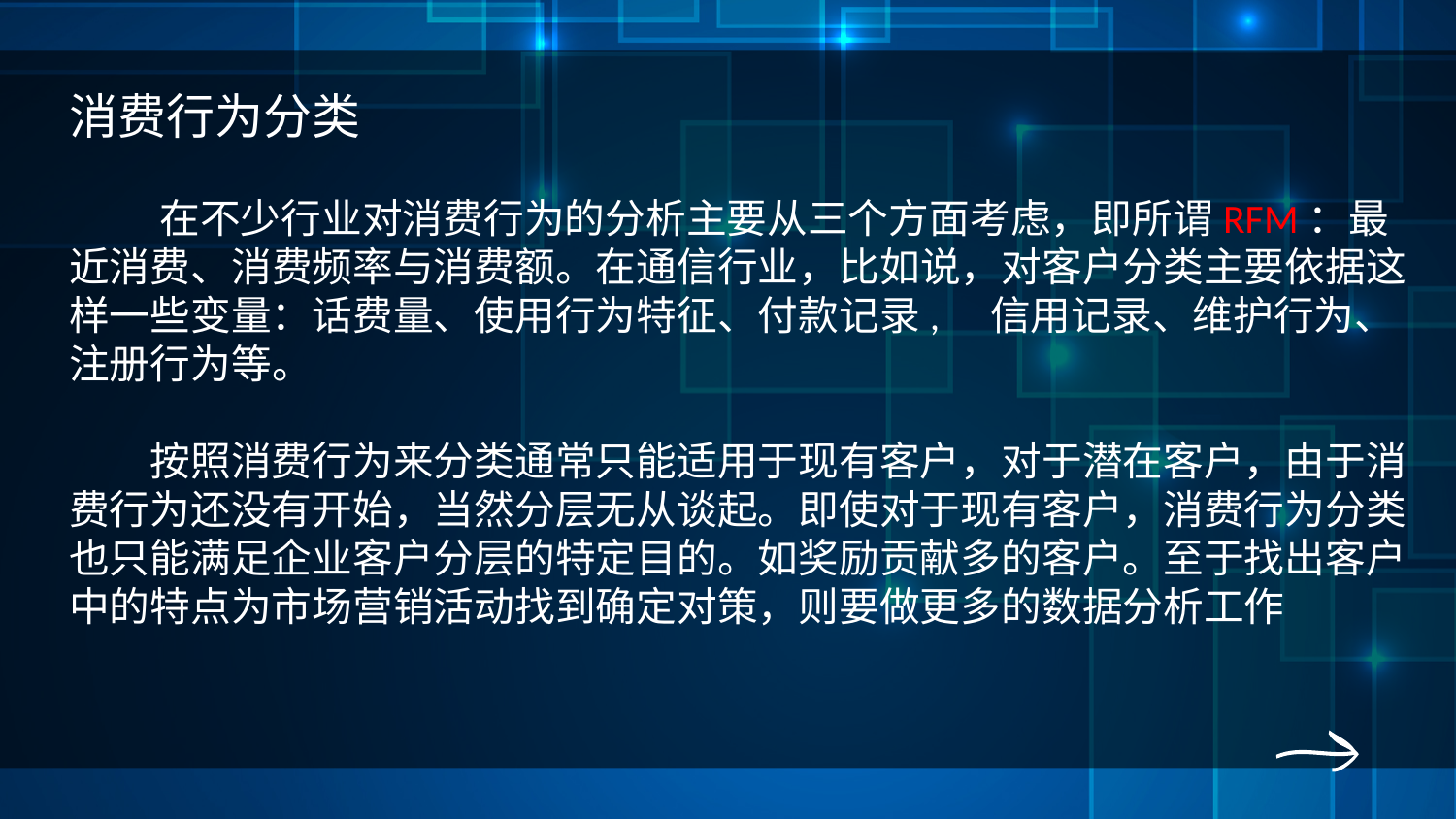

消费行为分类

         在不少行业对消费行为的分析主要从三个方面考虑，即所谓RFM：最近消费、消费频率与消费额。在通信行业，比如说，对客户分类主要依据这样一些变量：话费量、使用行为特征、付款记录,　信用记录、维护行为、注册行为等。

　　按照消费行为来分类通常只能适用于现有客户，对于潜在客户，由于消费行为还没有开始，当然分层无从谈起。即使对于现有客户，消费行为分类也只能满足企业客户分层的特定目的。如奖励贡献多的客户。至于找出客户中的特点为市场营销活动找到确定对策，则要做更多的数据分析工作